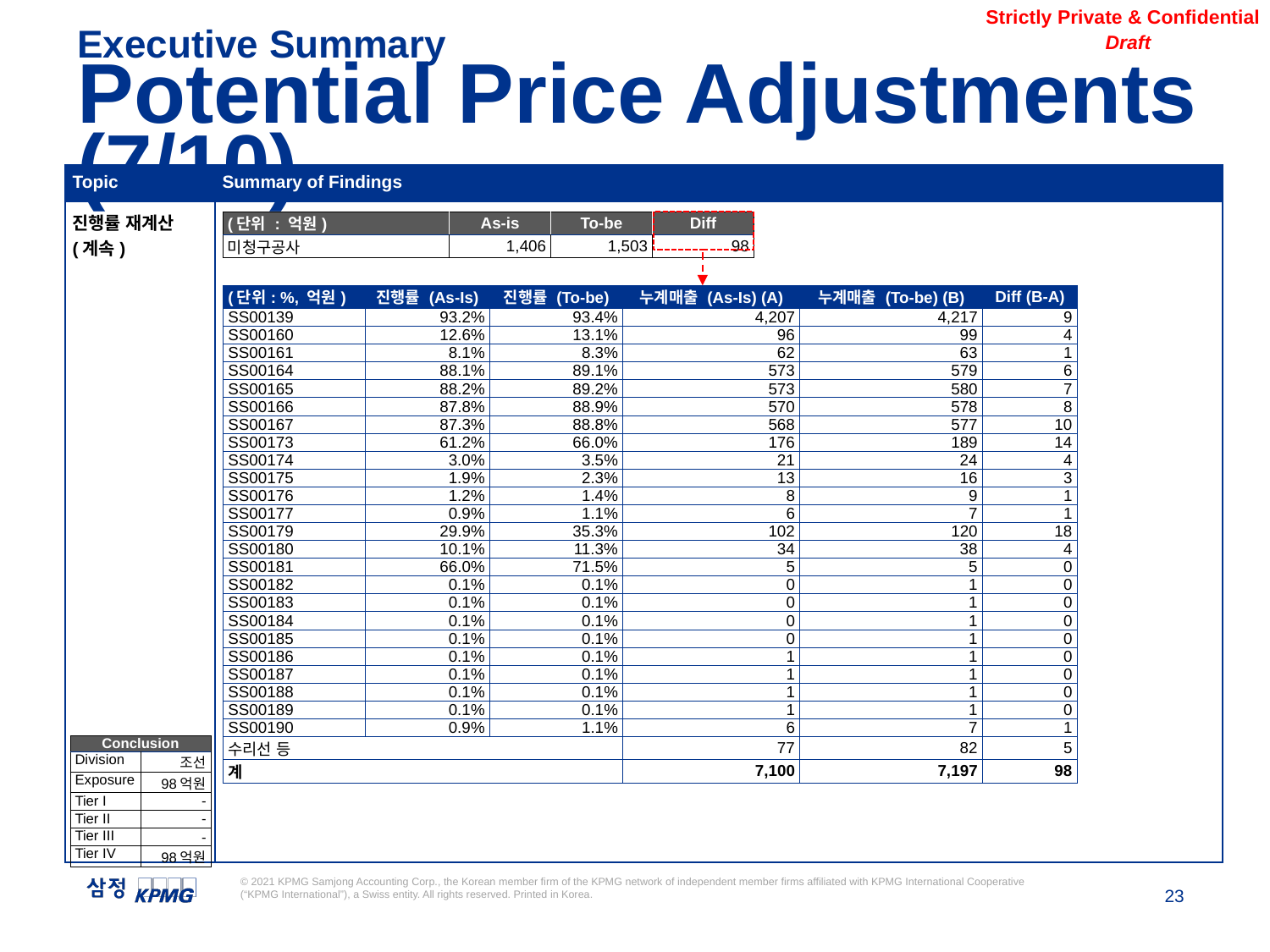

Executive Summary
Potential Price Adjustments (7/10)
| Topic | Summary of Findings |
| --- | --- |
| 진행률 재계산 (계속) |  |
| (단위 : 억원) | As-is | To-be | Diff |
| --- | --- | --- | --- |
| 미청구공사 | 1,406 | 1,503 | 98 |

| (단위: %, 억원) | 진행률 (As-Is) | 진행률 (To-be) | 누계매출 (As-Is) (A) | 누계매출 (To-be) (B) | Diff (B-A) |
| --- | --- | --- | --- | --- | --- |
| SS00139 | 93.2% | 93.4% | 4,207 | 4,217 | 9 |
| SS00160 | 12.6% | 13.1% | 96 | 99 | 4 |
| SS00161 | 8.1% | 8.3% | 62 | 63 | 1 |
| SS00164 | 88.1% | 89.1% | 573 | 579 | 6 |
| SS00165 | 88.2% | 89.2% | 573 | 580 | 7 |
| SS00166 | 87.8% | 88.9% | 570 | 578 | 8 |
| SS00167 | 87.3% | 88.8% | 568 | 577 | 10 |
| SS00173 | 61.2% | 66.0% | 176 | 189 | 14 |
| SS00174 | 3.0% | 3.5% | 21 | 24 | 4 |
| SS00175 | 1.9% | 2.3% | 13 | 16 | 3 |
| SS00176 | 1.2% | 1.4% | 8 | 9 | 1 |
| SS00177 | 0.9% | 1.1% | 6 | 7 | 1 |
| SS00179 | 29.9% | 35.3% | 102 | 120 | 18 |
| SS00180 | 10.1% | 11.3% | 34 | 38 | 4 |
| SS00181 | 66.0% | 71.5% | 5 | 5 | 0 |
| SS00182 | 0.1% | 0.1% | 0 | 1 | 0 |
| SS00183 | 0.1% | 0.1% | 0 | 1 | 0 |
| SS00184 | 0.1% | 0.1% | 0 | 1 | 0 |
| SS00185 | 0.1% | 0.1% | 0 | 1 | 0 |
| SS00186 | 0.1% | 0.1% | 1 | 1 | 0 |
| SS00187 | 0.1% | 0.1% | 1 | 1 | 0 |
| SS00188 | 0.1% | 0.1% | 1 | 1 | 0 |
| SS00189 | 0.1% | 0.1% | 1 | 1 | 0 |
| SS00190 | 0.9% | 1.1% | 6 | 7 | 1 |
| 수리선 등 |  |  | 77 | 82 | 5 |
| 계 |  |  | 7,100 | 7,197 | 98 |
| Conclusion |  |
| --- | --- |
| Division | 조선 |
| Exposure | 98억원 |
| Tier I | - |
| Tier II | - |
| Tier III | - |
| Tier IV | 98억원 |